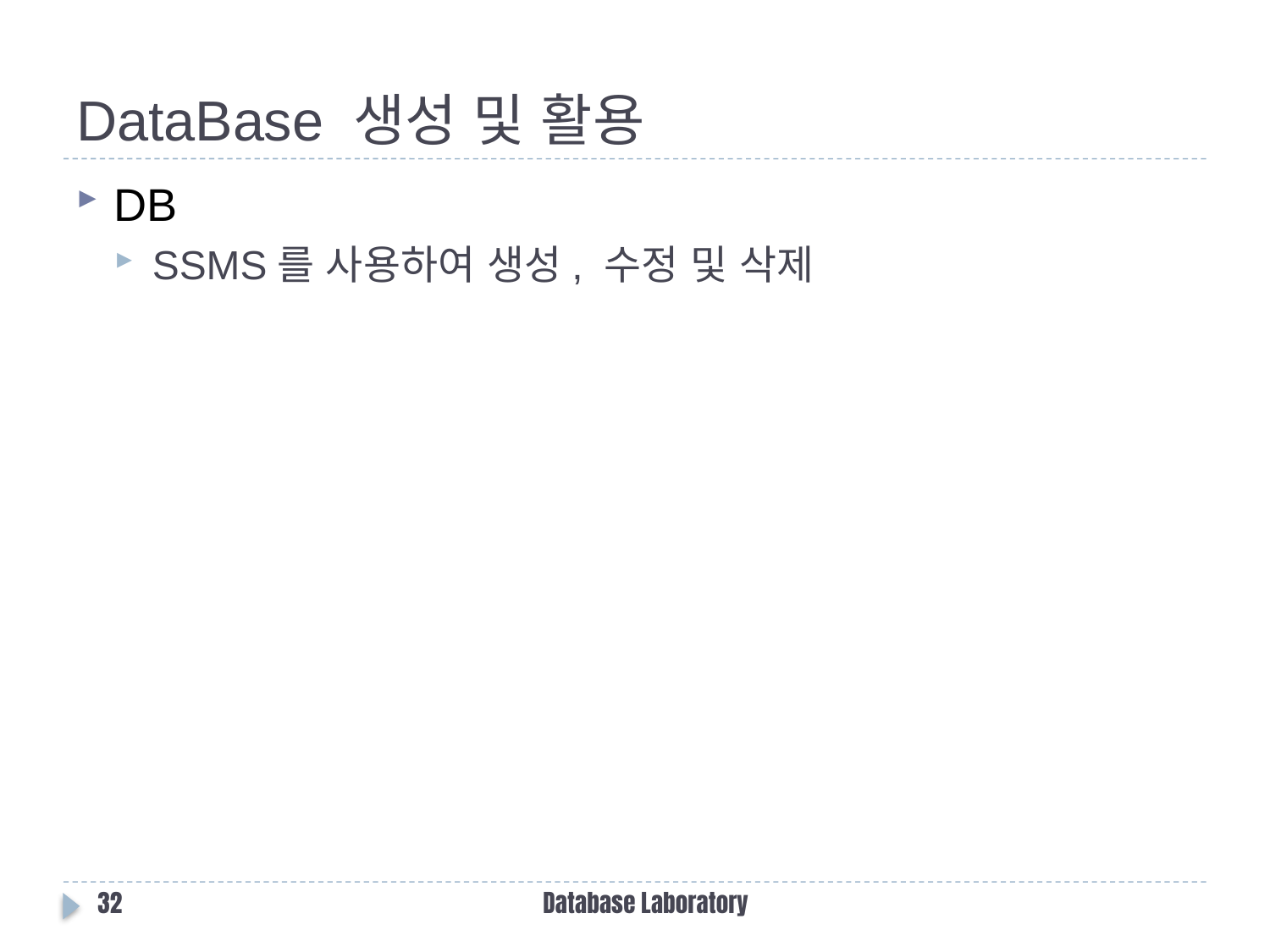

# DataBase 생성 및 활용
DB
SSMS를 사용하여 생성, 수정 및 삭제

32
Database Laboratory